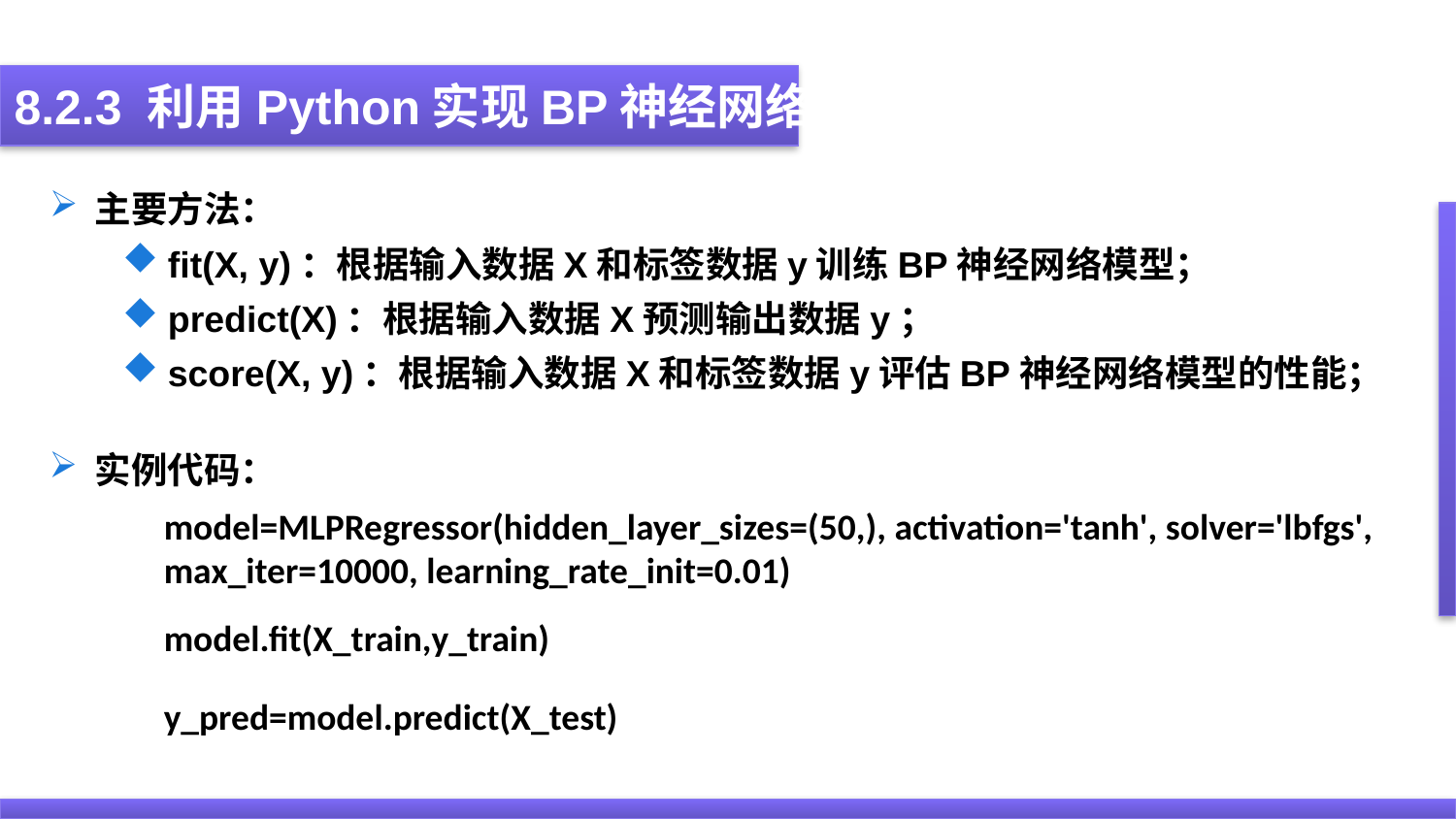

8.2.3 利用Python实现BP神经网络
主要方法：
fit(X, y)：根据输入数据X和标签数据y训练BP神经网络模型；
predict(X)：根据输入数据X预测输出数据y；
score(X, y)：根据输入数据X和标签数据y评估BP神经网络模型的性能；

实例代码：
model=MLPRegressor(hidden_layer_sizes=(50,), activation='tanh', solver='lbfgs', max_iter=10000, learning_rate_init=0.01)
model.fit(X_train,y_train)
y_pred=model.predict(X_test)